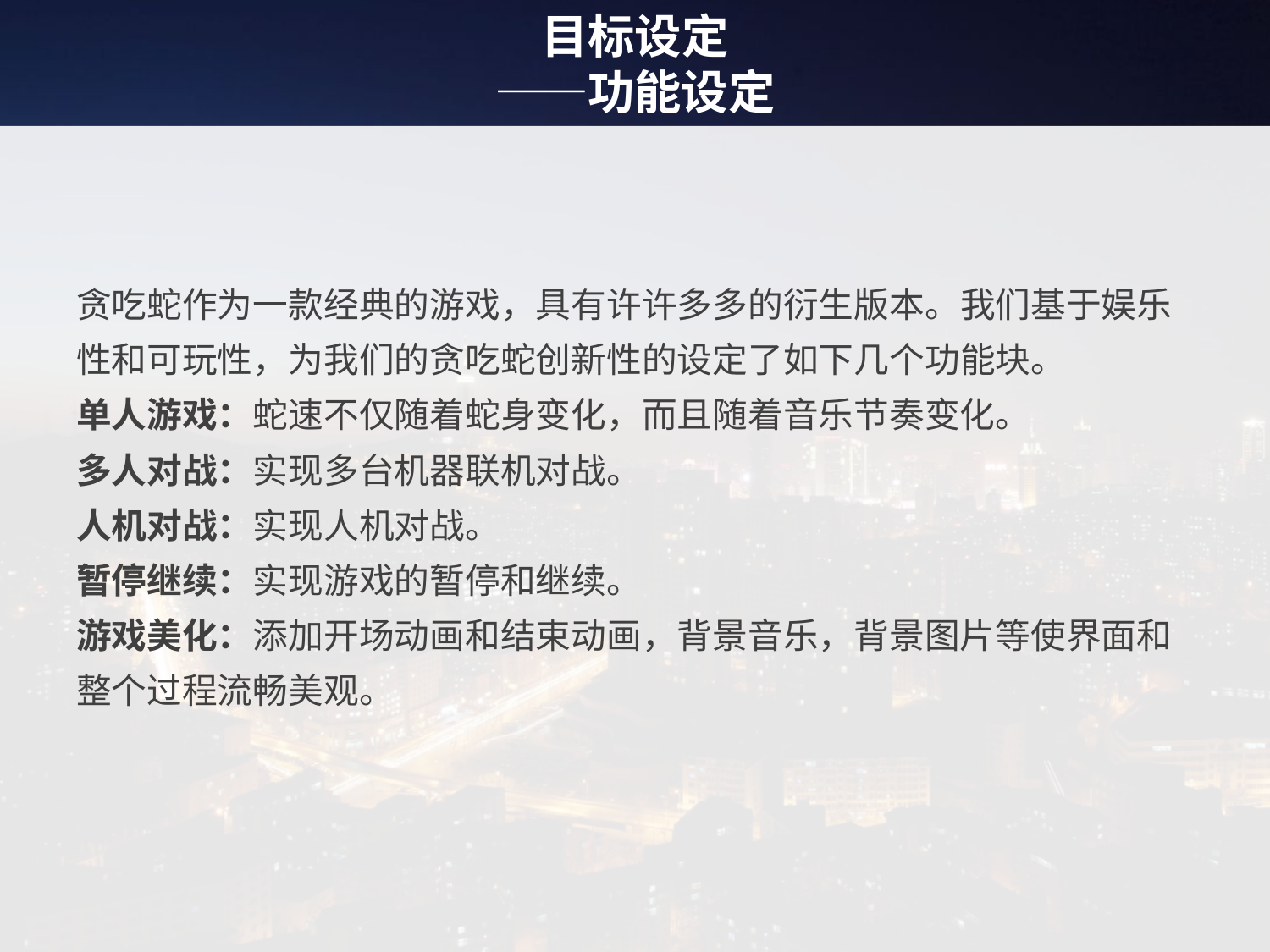

# 目标设定 ——功能设定

贪吃蛇作为一款经典的游戏，具有许许多多的衍生版本。我们基于娱乐性和可玩性，为我们的贪吃蛇创新性的设定了如下几个功能块。
单人游戏：蛇速不仅随着蛇身变化，而且随着音乐节奏变化。
多人对战：实现多台机器联机对战。
人机对战：实现人机对战。
暂停继续：实现游戏的暂停和继续。
游戏美化：添加开场动画和结束动画，背景音乐，背景图片等使界面和整个过程流畅美观。